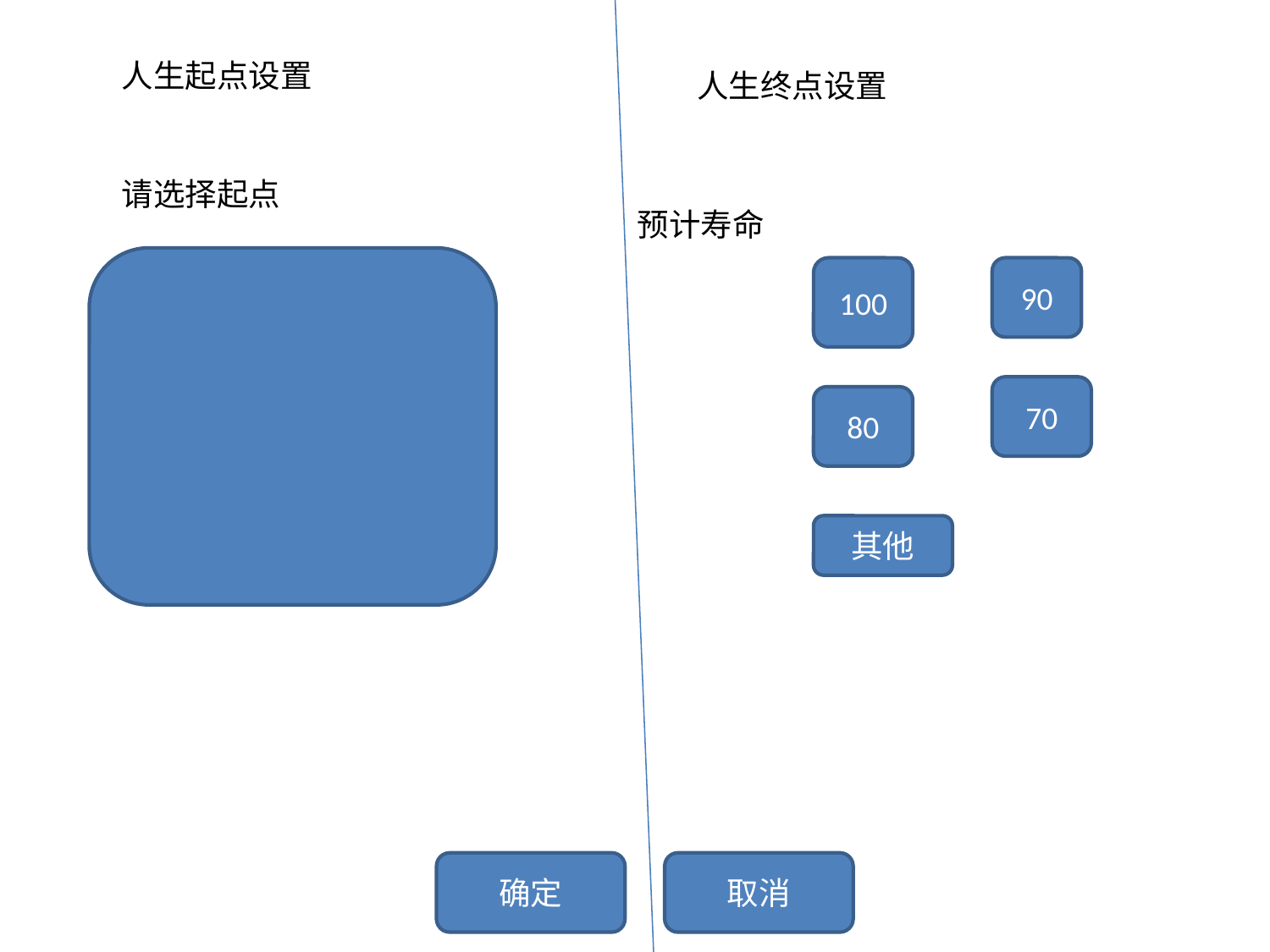

人生起点设置
人生终点设置
请选择起点
预计寿命

100
90
70
80
其他
确定
取消